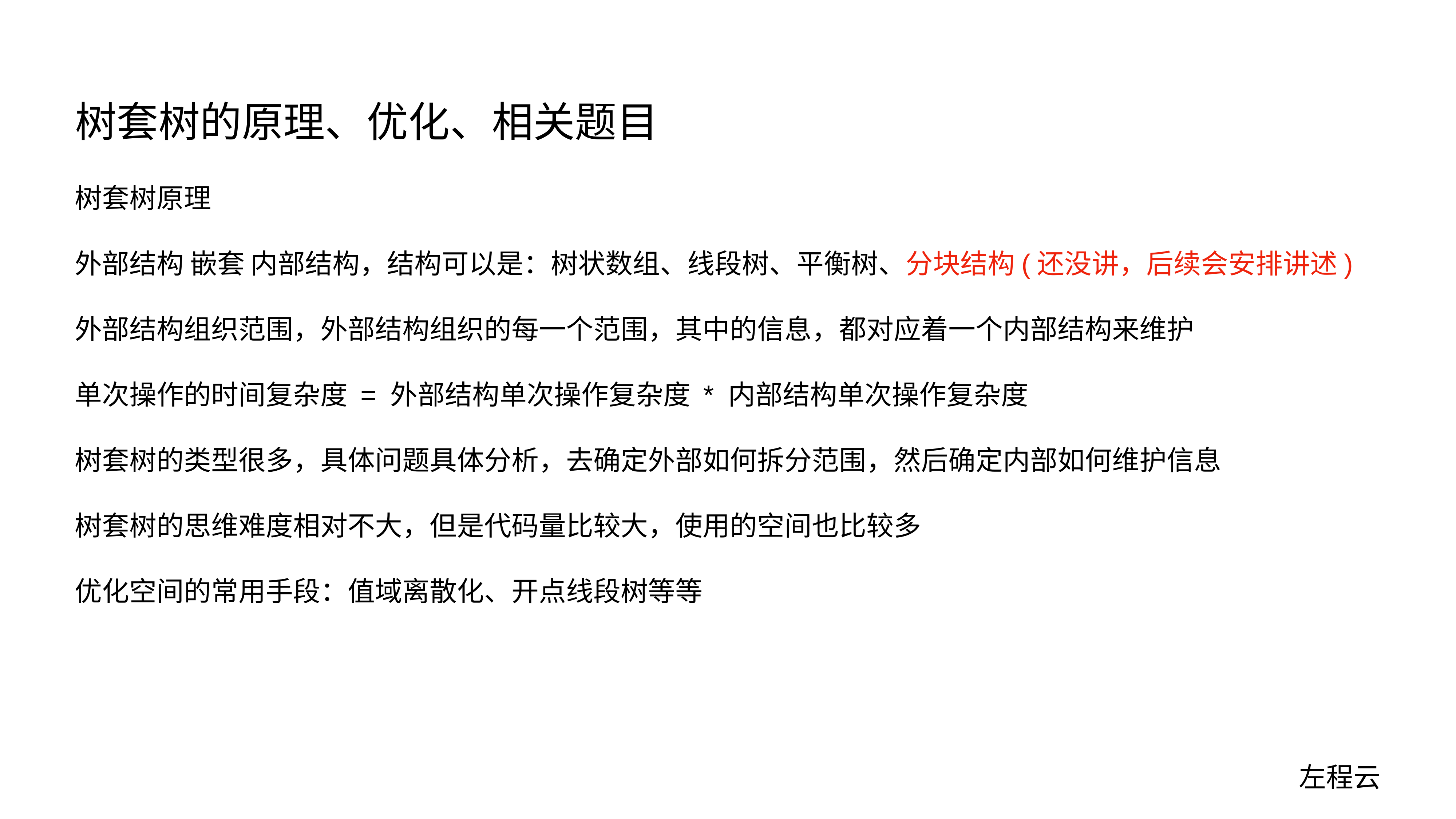

# 树套树的原理、优化、相关题目
树套树原理

外部结构 嵌套 内部结构，结构可以是：树状数组、线段树、平衡树、分块结构(还没讲，后续会安排讲述)

外部结构组织范围，外部结构组织的每一个范围，其中的信息，都对应着一个内部结构来维护

单次操作的时间复杂度 = 外部结构单次操作复杂度 * 内部结构单次操作复杂度

树套树的类型很多，具体问题具体分析，去确定外部如何拆分范围，然后确定内部如何维护信息

树套树的思维难度相对不大，但是代码量比较大，使用的空间也比较多

优化空间的常用手段：值域离散化、开点线段树等等
左程云